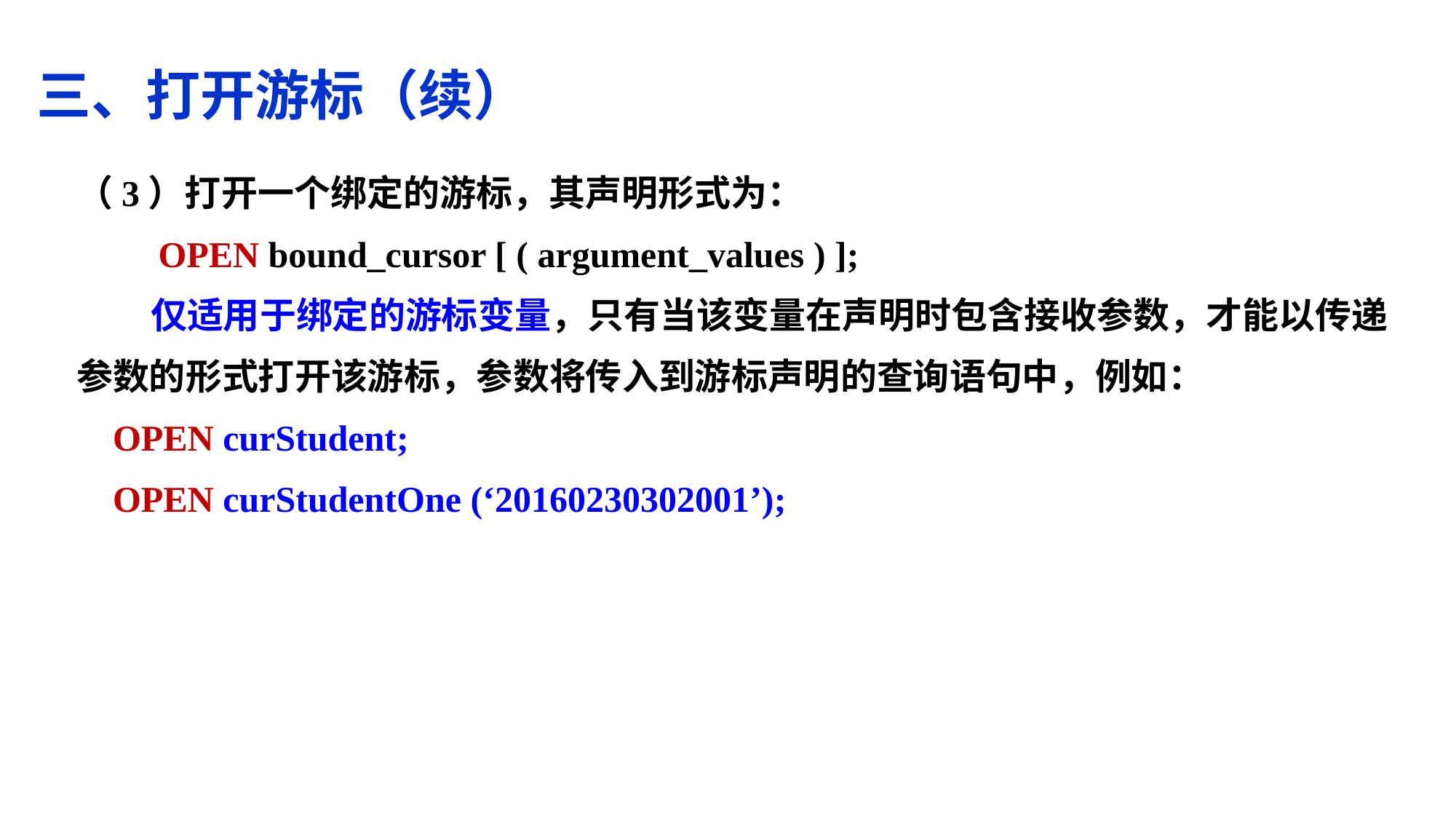

三、打开游标（续）
（3）打开一个绑定的游标，其声明形式为：
         OPEN bound_cursor [ ( argument_values ) ];
        仅适用于绑定的游标变量，只有当该变量在声明时包含接收参数，才能以传递参数的形式打开该游标，参数将传入到游标声明的查询语句中，例如：
    OPEN curStudent;
    OPEN curStudentOne (‘20160230302001’);